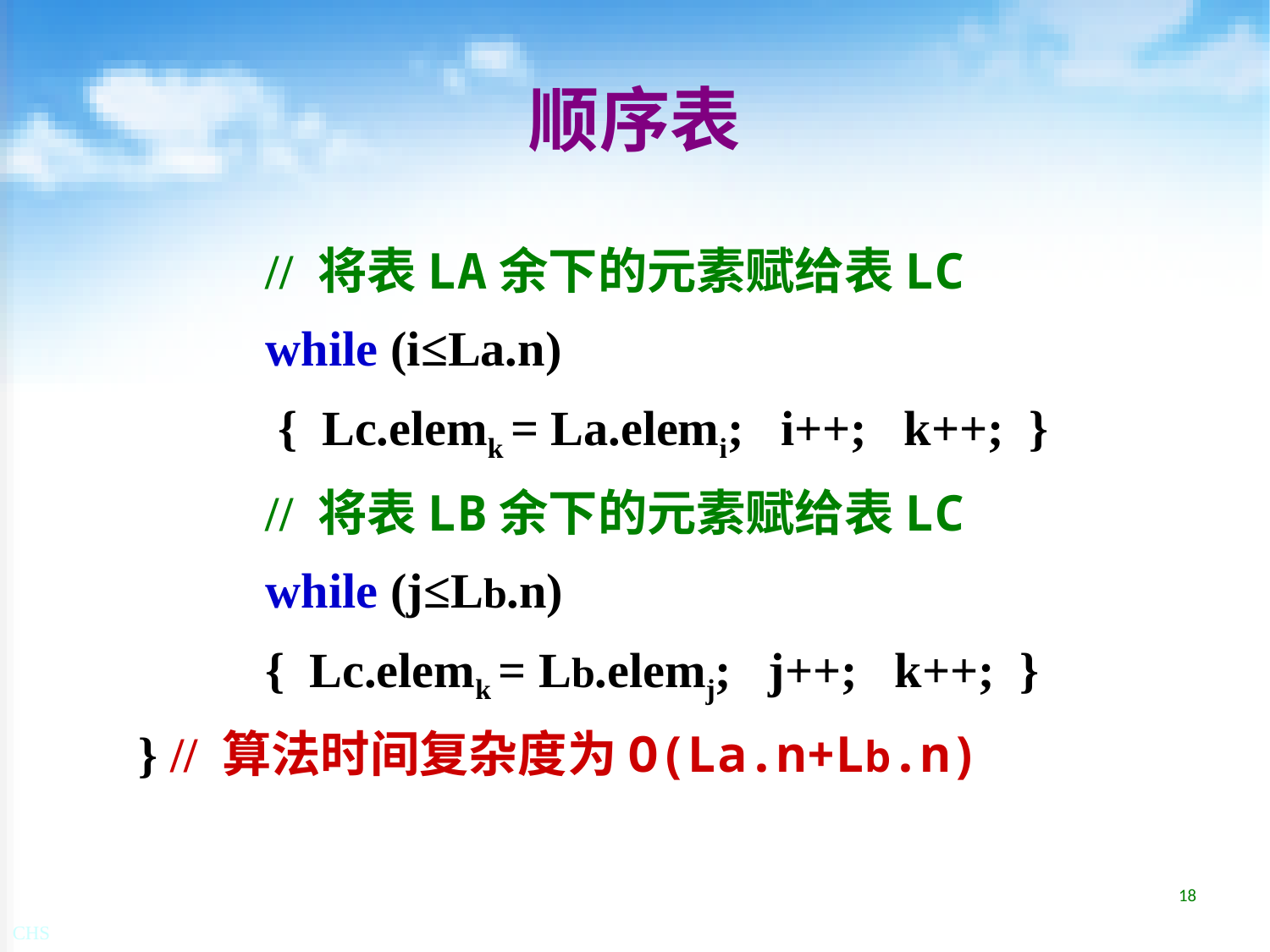

# 顺序表
	// 将表LA余下的元素赋给表LC
	while (i≤La.n)
	 {  Lc.elemk = La.elemi;   i++;   k++;  }
	// 将表LB余下的元素赋给表LC
	while (j≤Lb.n)
	{  Lc.elemk = Lb.elemj;   j++;   k++;  }
} // 算法时间复杂度为O(La.n+Lb.n)
18